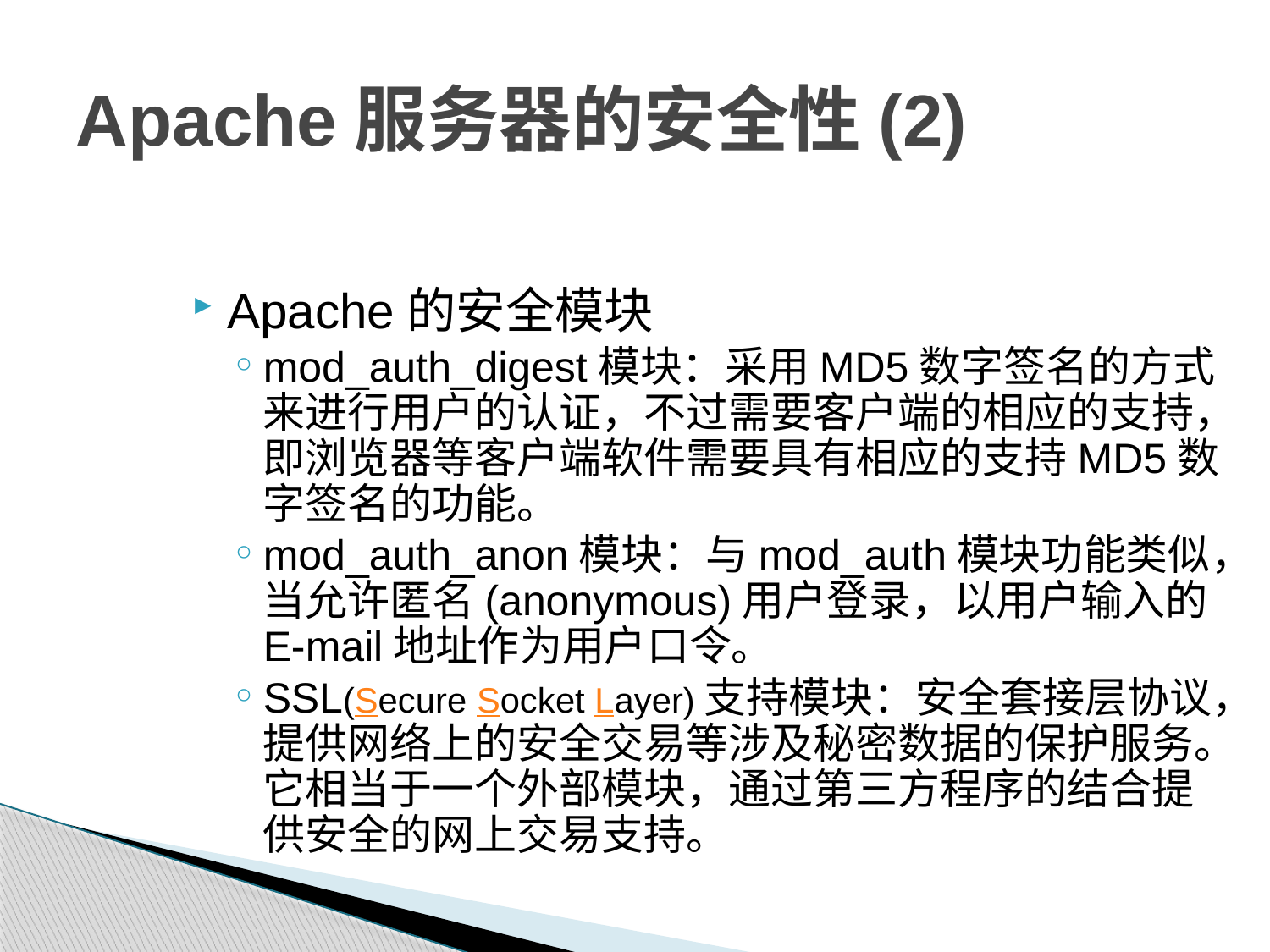

# Apache服务器的安全性(2)
Apache的安全模块
mod_auth_digest模块：采用MD5数字签名的方式来进行用户的认证，不过需要客户端的相应的支持，即浏览器等客户端软件需要具有相应的支持MD5数字签名的功能。
mod_auth_anon模块：与mod_auth模块功能类似，当允许匿名(anonymous)用户登录，以用户输入的E-mail地址作为用户口令。
SSL(Secure Socket Layer)支持模块：安全套接层协议，提供网络上的安全交易等涉及秘密数据的保护服务。它相当于一个外部模块，通过第三方程序的结合提供安全的网上交易支持。